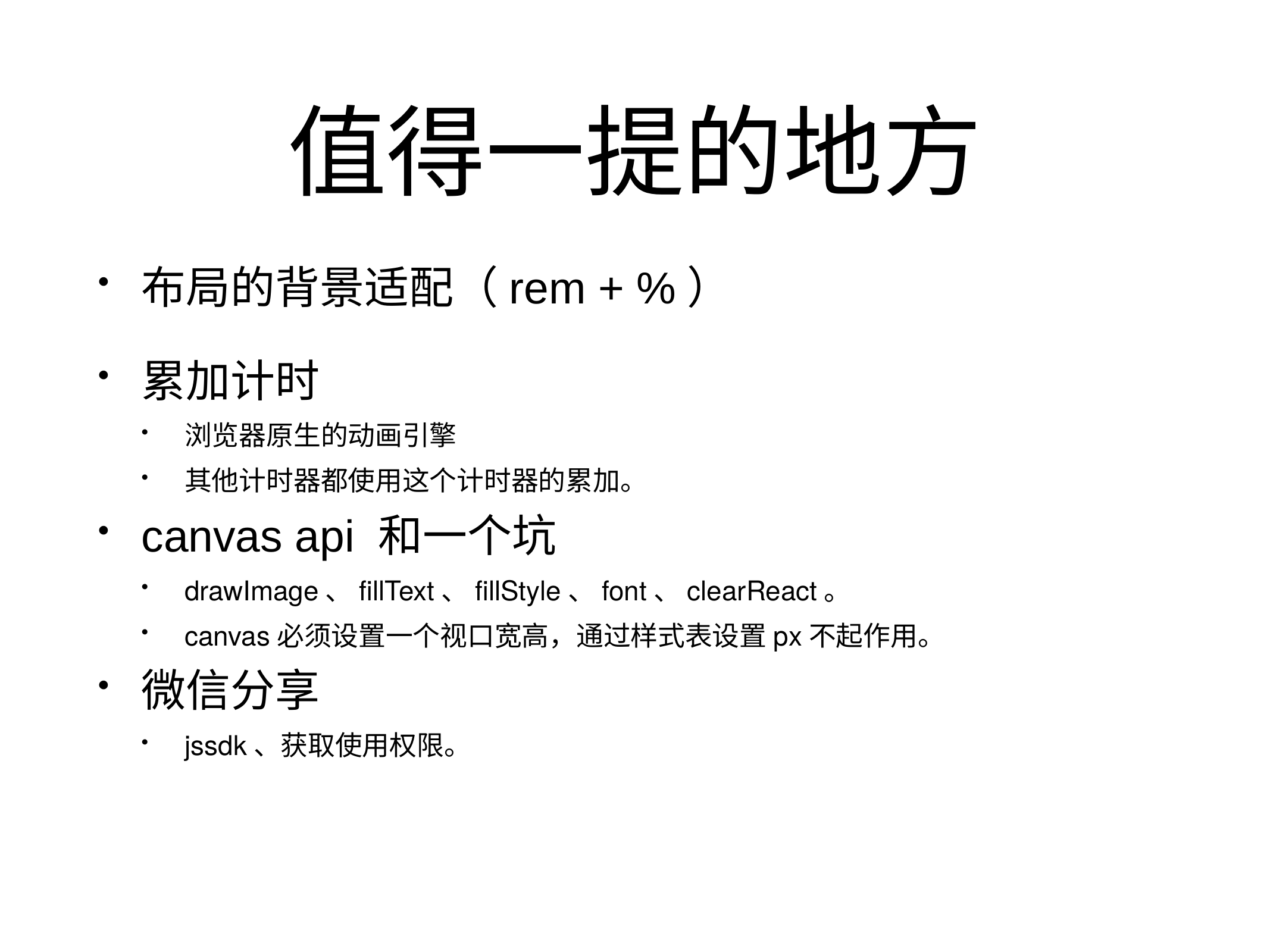

# 值得一提的地方
布局的背景适配（rem + %）
累加计时
浏览器原生的动画引擎
其他计时器都使用这个计时器的累加。
canvas api 和一个坑
drawImage、fillText、fillStyle、font、clearReact。
canvas必须设置一个视口宽高，通过样式表设置px不起作用。
微信分享
jssdk、获取使用权限。